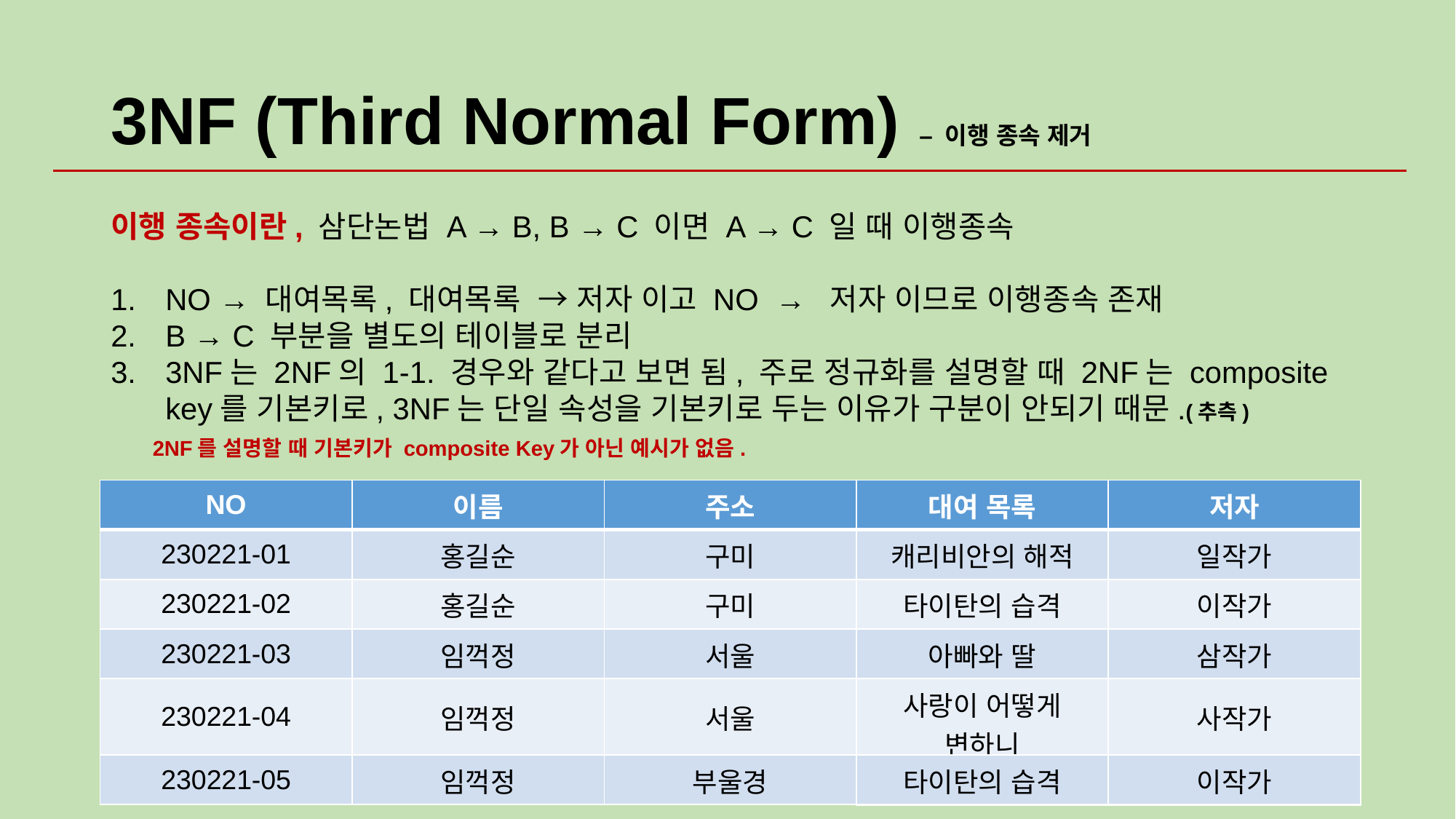

# 3NF (Third Normal Form) – 이행 종속 제거
이행 종속이란, 삼단논법 A → B, B → C 이면 A → C 일 때 이행종속

NO → 대여목록, 대여목록  → 저자 이고 NO  →  저자 이므로 이행종속 존재
B → C 부분을 별도의 테이블로 분리
3NF는 2NF의 1-1. 경우와 같다고 보면 됨, 주로 정규화를 설명할 때 2NF는 composite key를 기본키로, 3NF는 단일 속성을 기본키로 두는 이유가 구분이 안되기 때문.(추측)
     2NF를 설명할 때 기본키가 composite Key가 아닌 예시가 없음.
| NO | 이름 | 주소 | 대여 목록 |
| --- | --- | --- | --- |
| 230221-01 | 홍길순 | 구미 | 캐리비안의 해적 |
| 230221-02 | 홍길순 | 구미 | 타이탄의 습격 |
| 230221-03 | 임꺽정 | 서울 | 아빠와 딸 |
| 230221-04 | 임꺽정 | 서울 | 사랑이 어떻게 변하니 |
| 230221-05 | 임꺽정 | 부울경 | 타이탄의 습격 |
| NO | 이름 | 주소 | 대여 목록 | 저자 |
| --- | --- | --- | --- | --- |
| 230221-01 | 홍길순 | 구미 | 캐리비안의 해적 | 일작가 |
| 230221-02 | 홍길순 | 구미 | 타이탄의 습격 | 이작가 |
| 230221-03 | 임꺽정 | 서울 | 아빠와 딸 | 삼작가 |
| 230221-04 | 임꺽정 | 서울 | 사랑이 어떻게 변하니 | 사작가 |
| 230221-05 | 임꺽정 | 부울경 | 타이탄의 습격 | 이작가 |
| 대여 목록 | 저자 |
| --- | --- |
| 캐리비안의 해적 | 일작가 |
| 타이탄의 습격 | 이작가 |
| 아빠와 딸 | 삼작가 |
| 사랑이 어떻게 변하니 | 사작가 |
| 타이탄의 습격 | 이작가 |